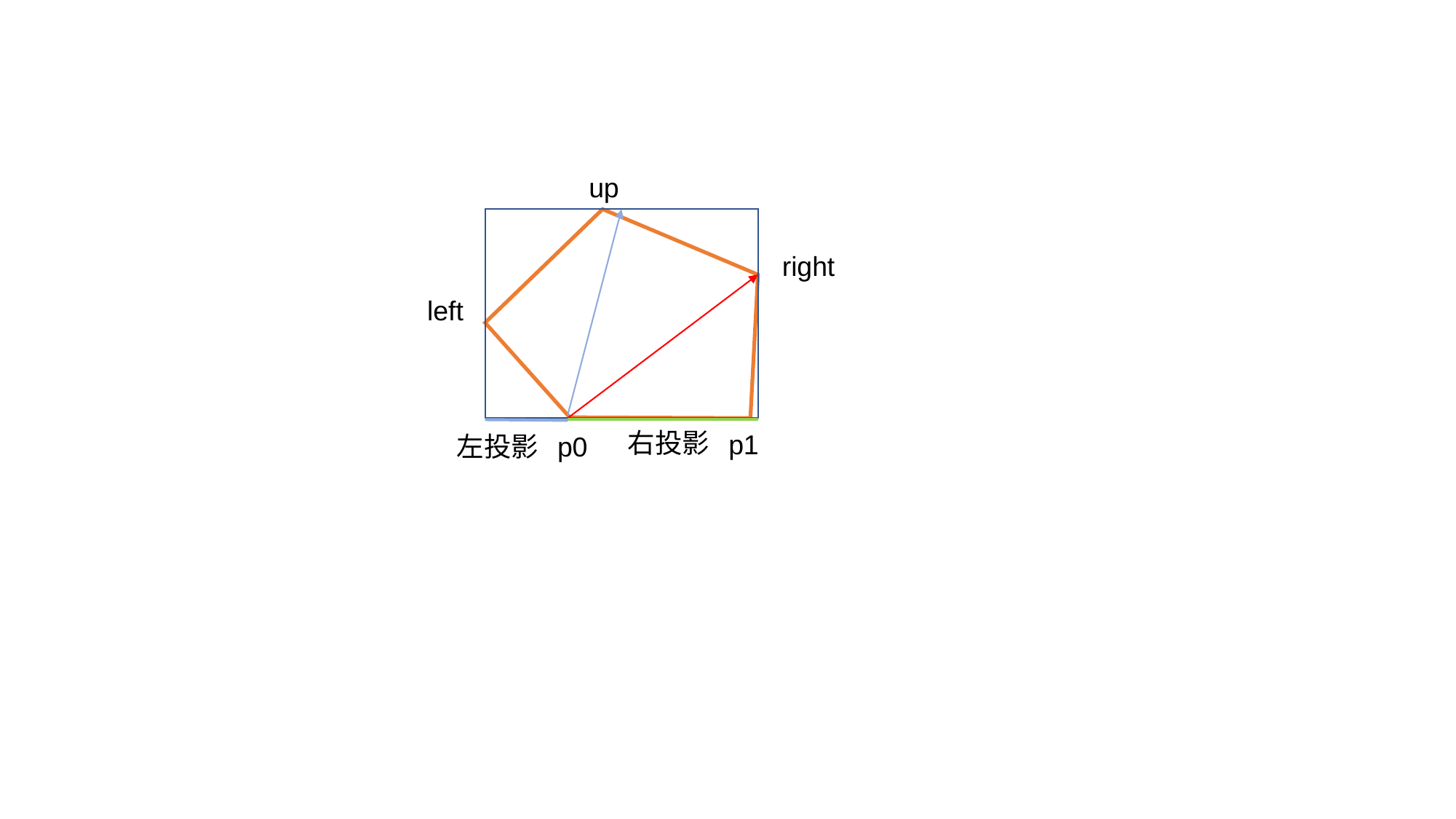

up

right
left
右投影
p1
左投影
p0